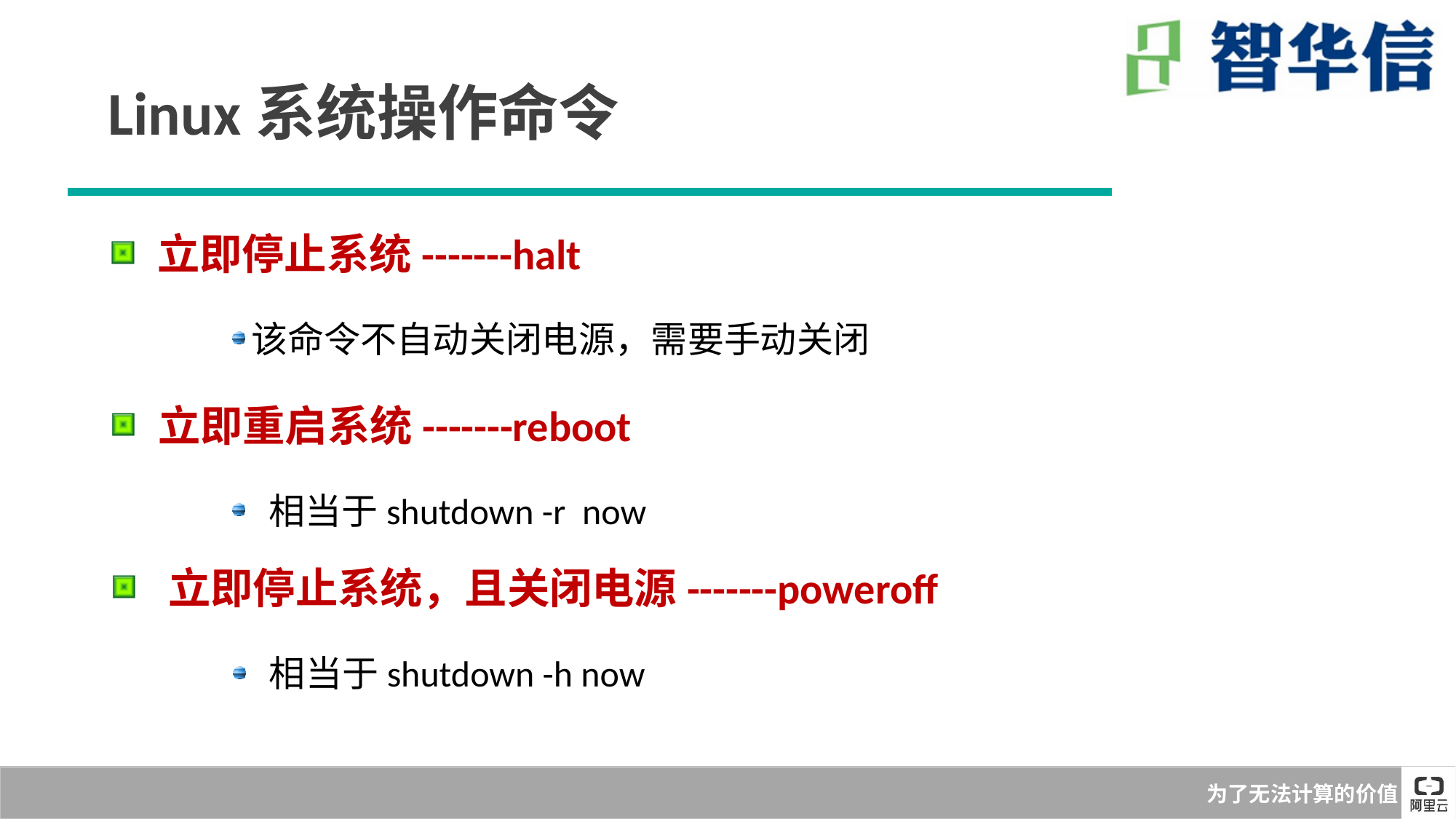

Linux系统操作命令
 立即停止系统-------halt
该命令不自动关闭电源，需要手动关闭
 立即重启系统-------reboot
 相当于shutdown -r  now
  立即停止系统，且关闭电源-------poweroff
 相当于shutdown -h now